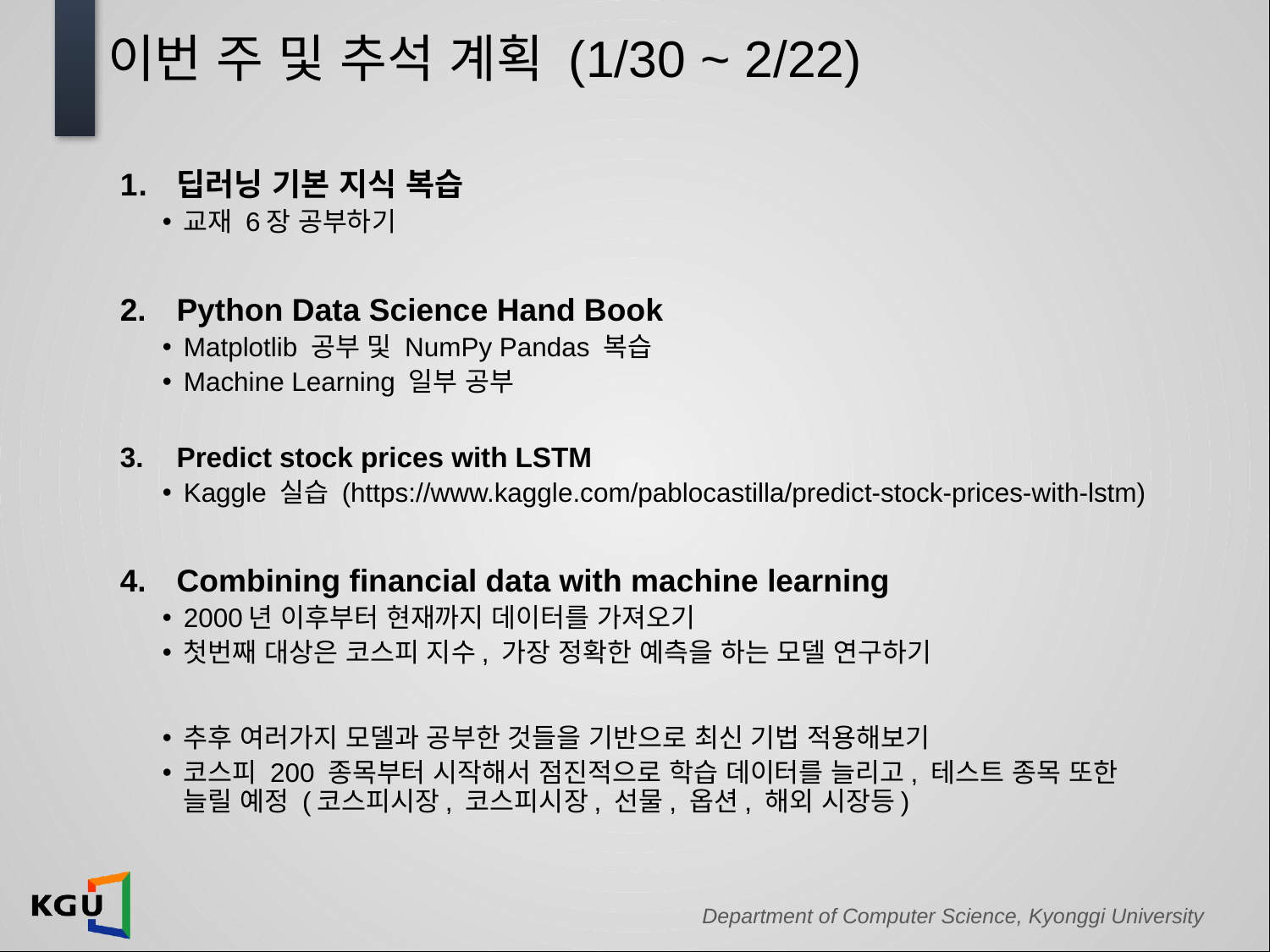

# 이번 주 및 추석 계획 (1/30 ~ 2/22)
딥러닝 기본 지식 복습
교재 6장 공부하기

Python Data Science Hand Book
Matplotlib 공부 및 NumPy Pandas 복습
Machine Learning 일부 공부

Predict stock prices with LSTM
Kaggle 실습 (https://www.kaggle.com/pablocastilla/predict-stock-prices-with-lstm)

Combining financial data with machine learning
2000년 이후부터 현재까지 데이터를 가져오기
첫번째 대상은 코스피 지수, 가장 정확한 예측을 하는 모델 연구하기

추후 여러가지 모델과 공부한 것들을 기반으로 최신 기법 적용해보기
코스피 200 종목부터 시작해서 점진적으로 학습 데이터를 늘리고, 테스트 종목 또한 늘릴 예정 (코스피시장, 코스피시장, 선물, 옵션, 해외 시장등)